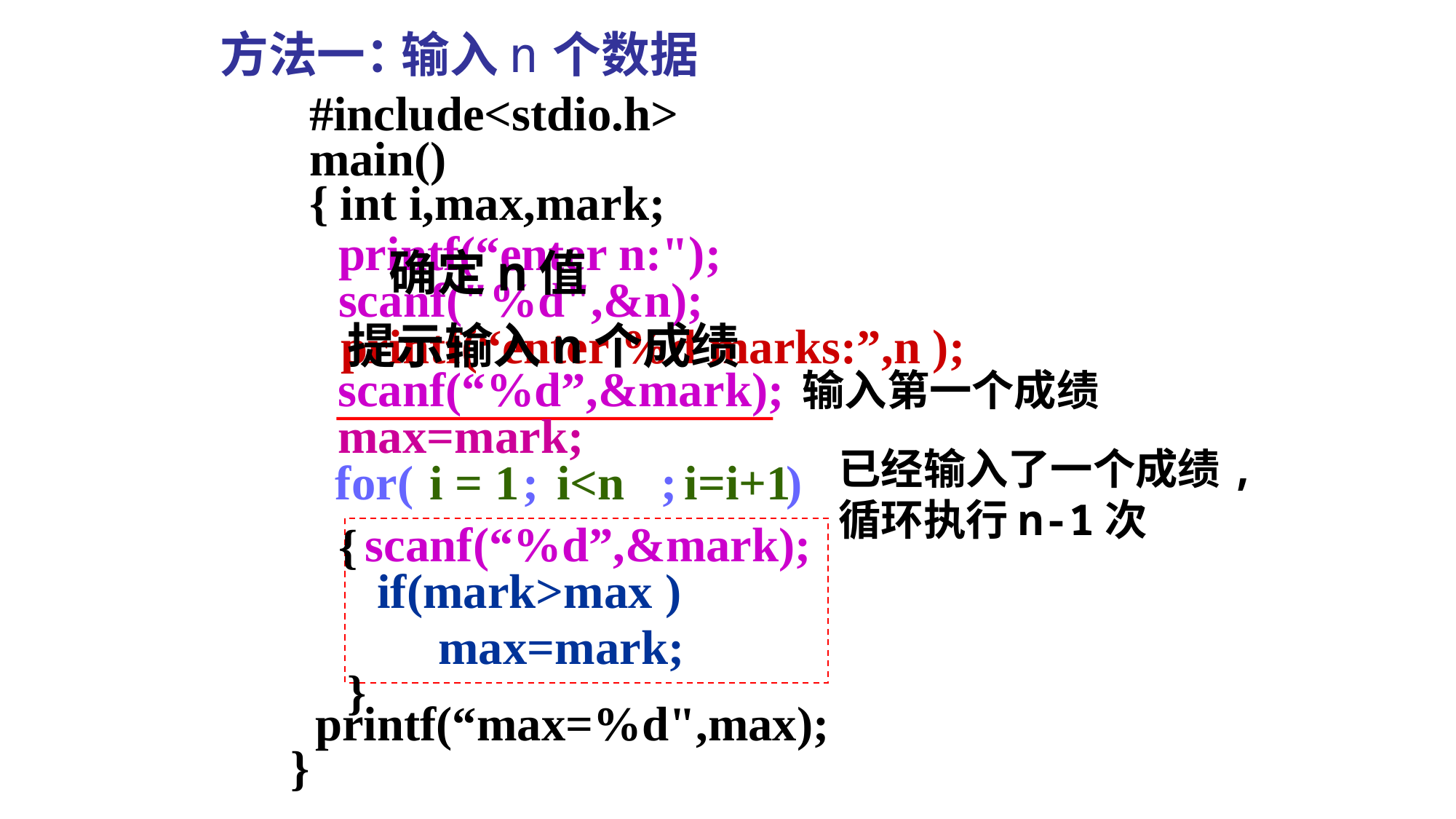

# 方法一：
输入n个数据
#include<stdio.h>
main()
{ int i,max,mark;
printf(“enter n:");
scanf("%d",&n);
确定n值
printf(“enter %d marks:”,n );
提示输入n个成绩
输入第一个成绩
scanf(“%d”,&mark);
max=mark;

已经输入了一个成绩,循环执行n-1次
for(         ;          ;         )
i = 1
i<=n
i<n
i=i+1
{

scanf(“%d”,&mark);
 if(mark>max )
      max=mark;
}
  printf(“max=%d",max);
}